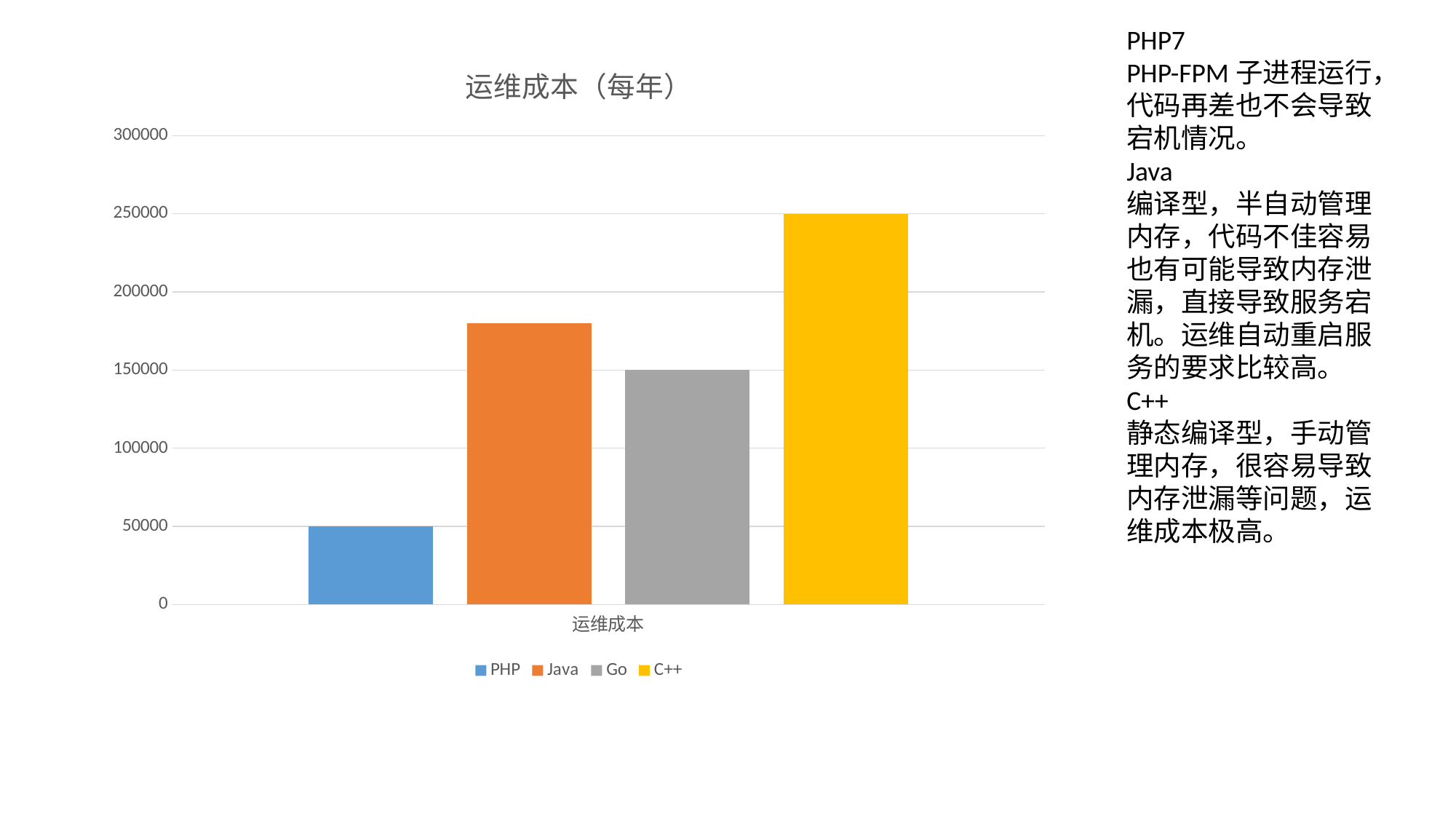

PHP7
PHP-FPM子进程运行，代码再差也不会导致宕机情况。
Java
编译型，半自动管理内存，代码不佳容易也有可能导致内存泄漏，直接导致服务宕机。运维自动重启服务的要求比较高。
C++
静态编译型，手动管理内存，很容易导致内存泄漏等问题，运维成本极高。

### Chart: 运维成本（每年）

| Category | PHP | Java | Go | C++ |
|---|---|---|---|---|
| 运维成本 | 50000.0 | 180000.0 | 150000.0 | 250000.0 |